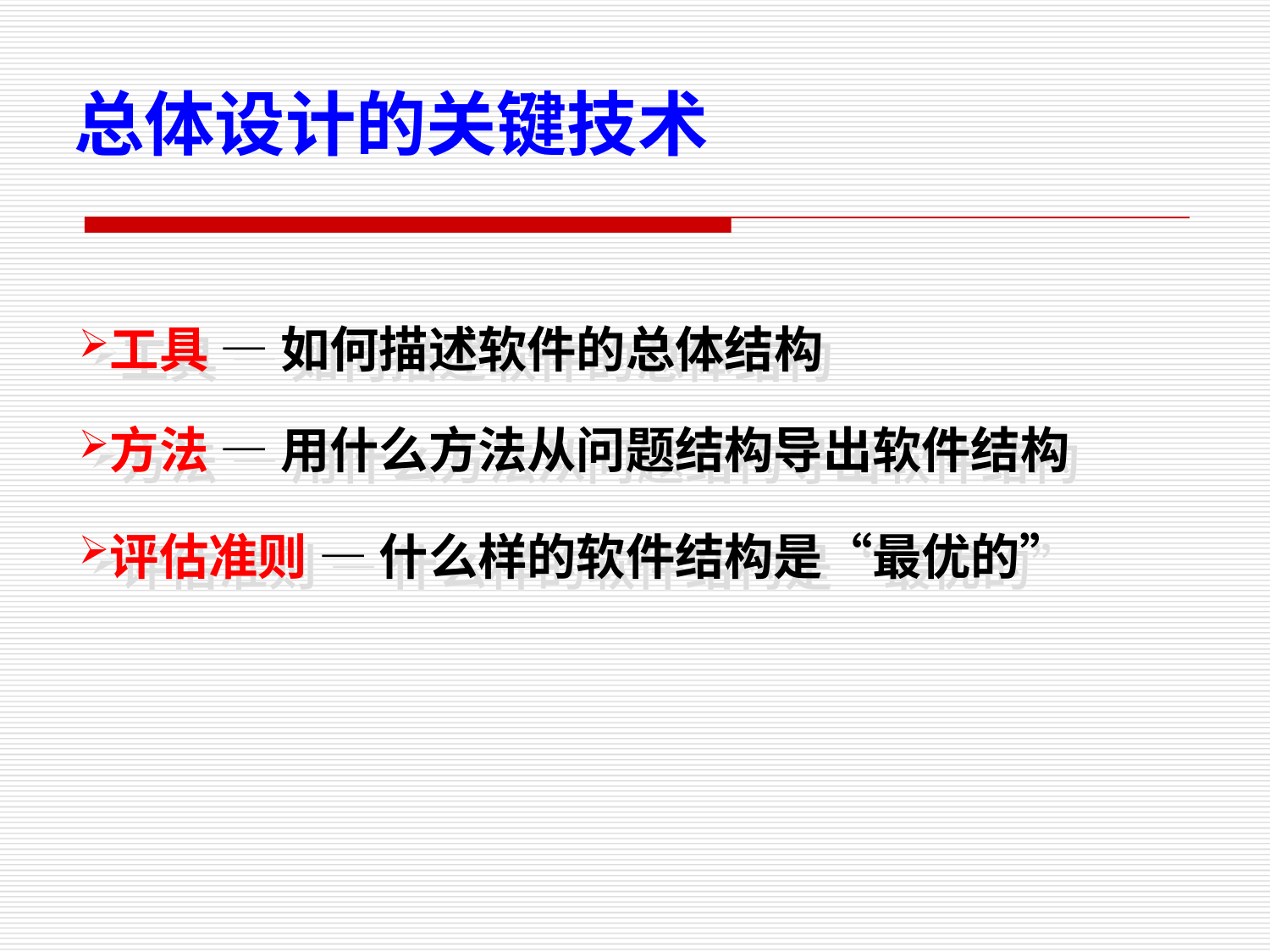

总体设计的关键技术
工具 — 如何描述软件的总体结构
方法 — 用什么方法从问题结构导出软件结构
评估准则 — 什么样的软件结构是“最优的”